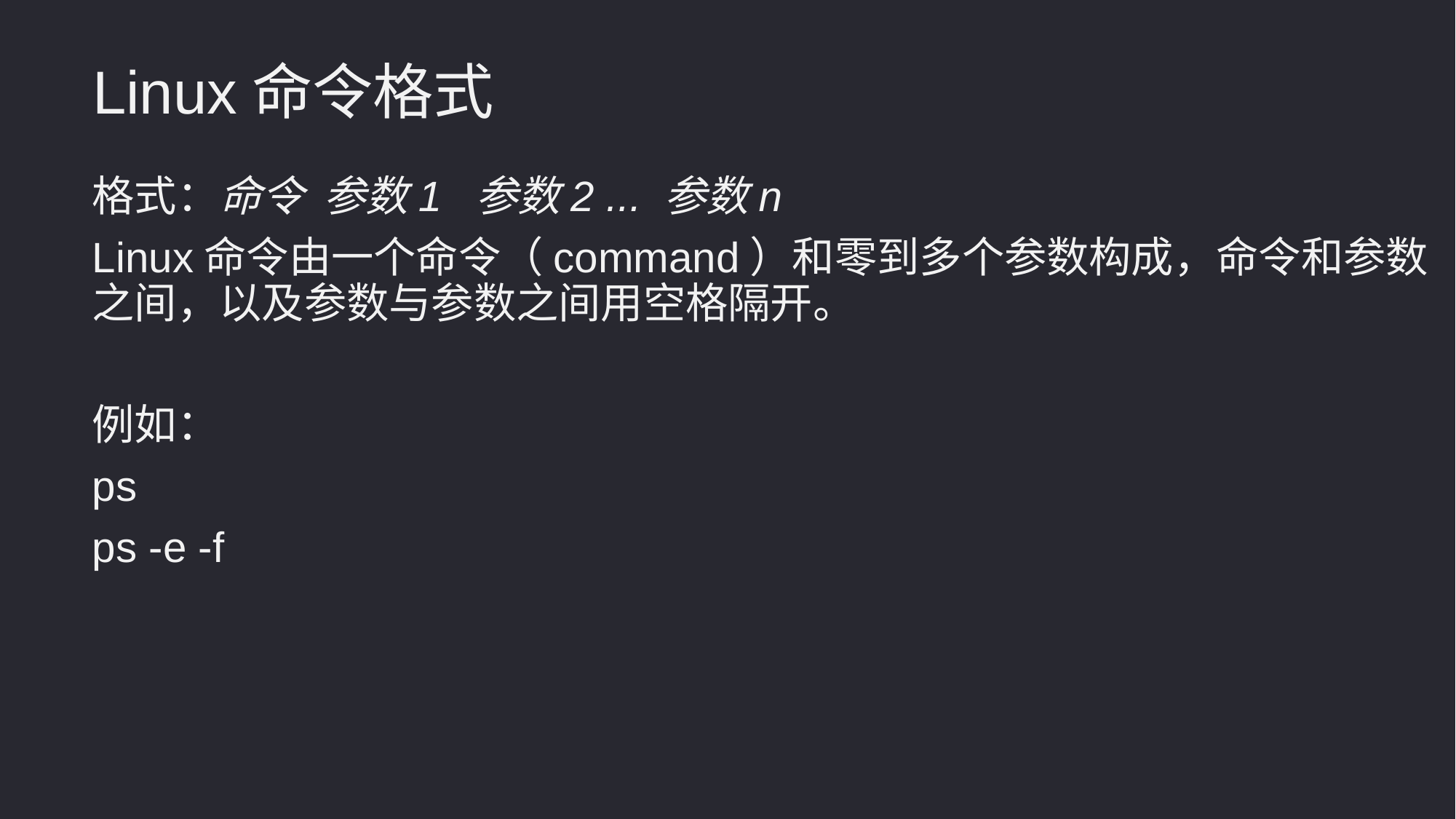

Linux命令格式
格式：命令  参数1  参数2 ... 参数n
Linux命令由一个命令（command）和零到多个参数构成，命令和参数之间，以及参数与参数之间用空格隔开。

例如：
ps
ps -e -f